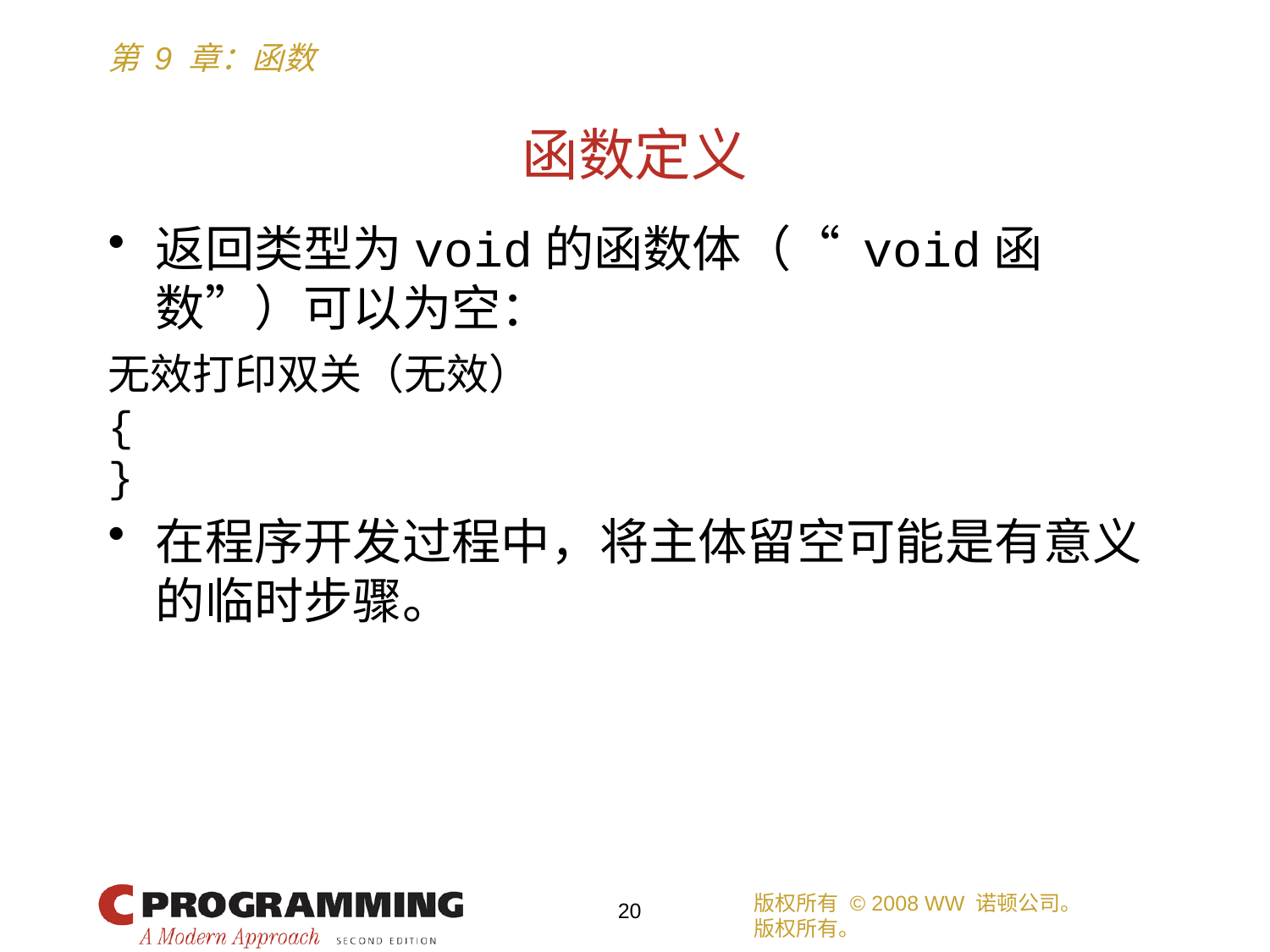

# 函数定义
返回类型为void的函数体（“ void函数”）可以为空：
无效打印双关（无效）
{
}
在程序开发过程中，将主体留空可能是有意义的临时步骤。
版权所有 © 2008 WW 诺顿公司。
版权所有。
20